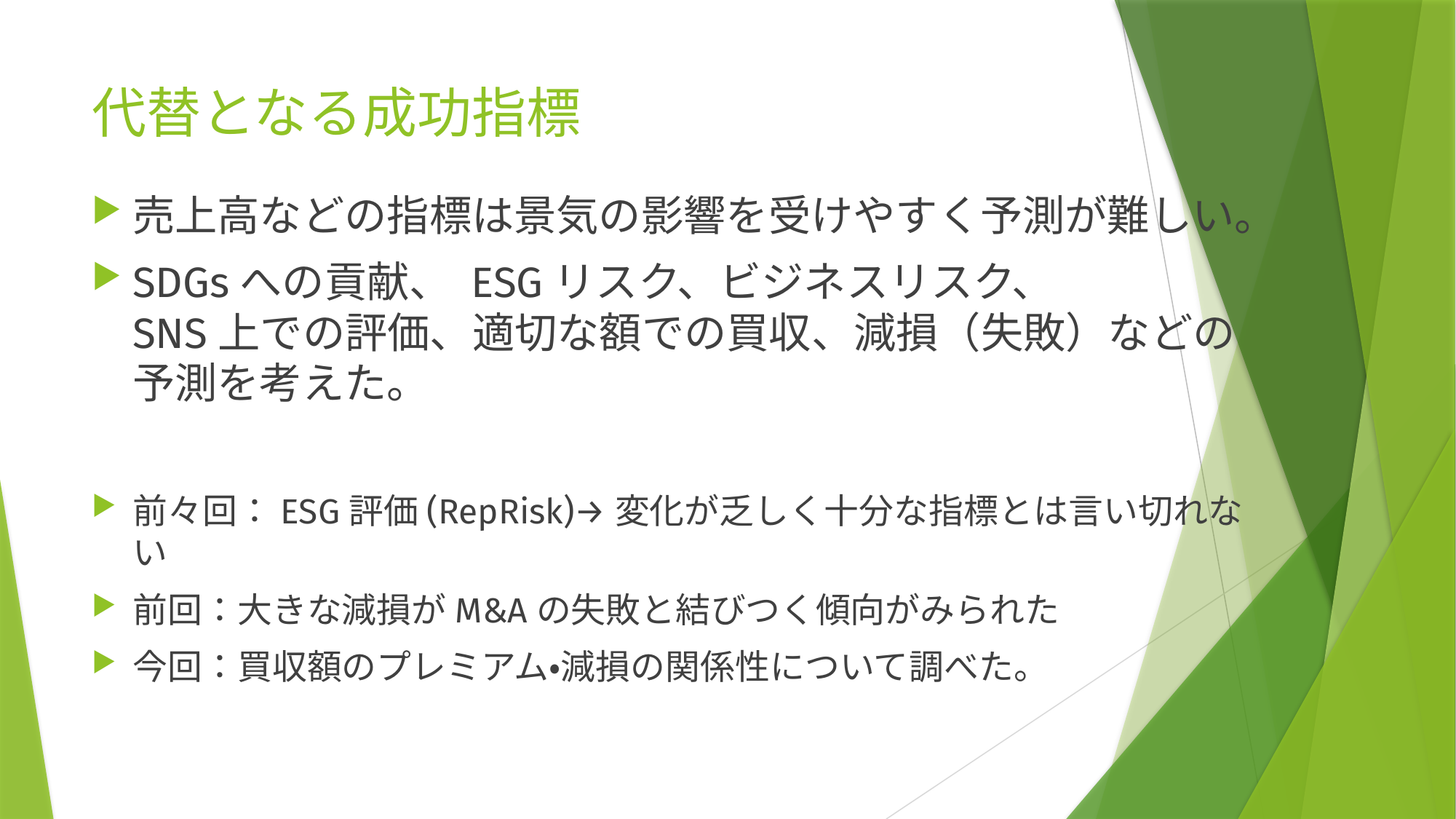

# 代替となる成功指標
売上高などの指標は景気の影響を受けやすく予測が難しい。
SDGsへの貢献、 ESGリスク、ビジネスリスク、               SNS上での評価、適切な額での買収、減損（失敗）などの  予測を考えた。

前々回：ESG評価(RepRisk)→変化が乏しく十分な指標とは言い切れない
前回：大きな減損がM&Aの失敗と結びつく傾向がみられた
今回：買収額のプレミアム・減損の関係性について調べた。